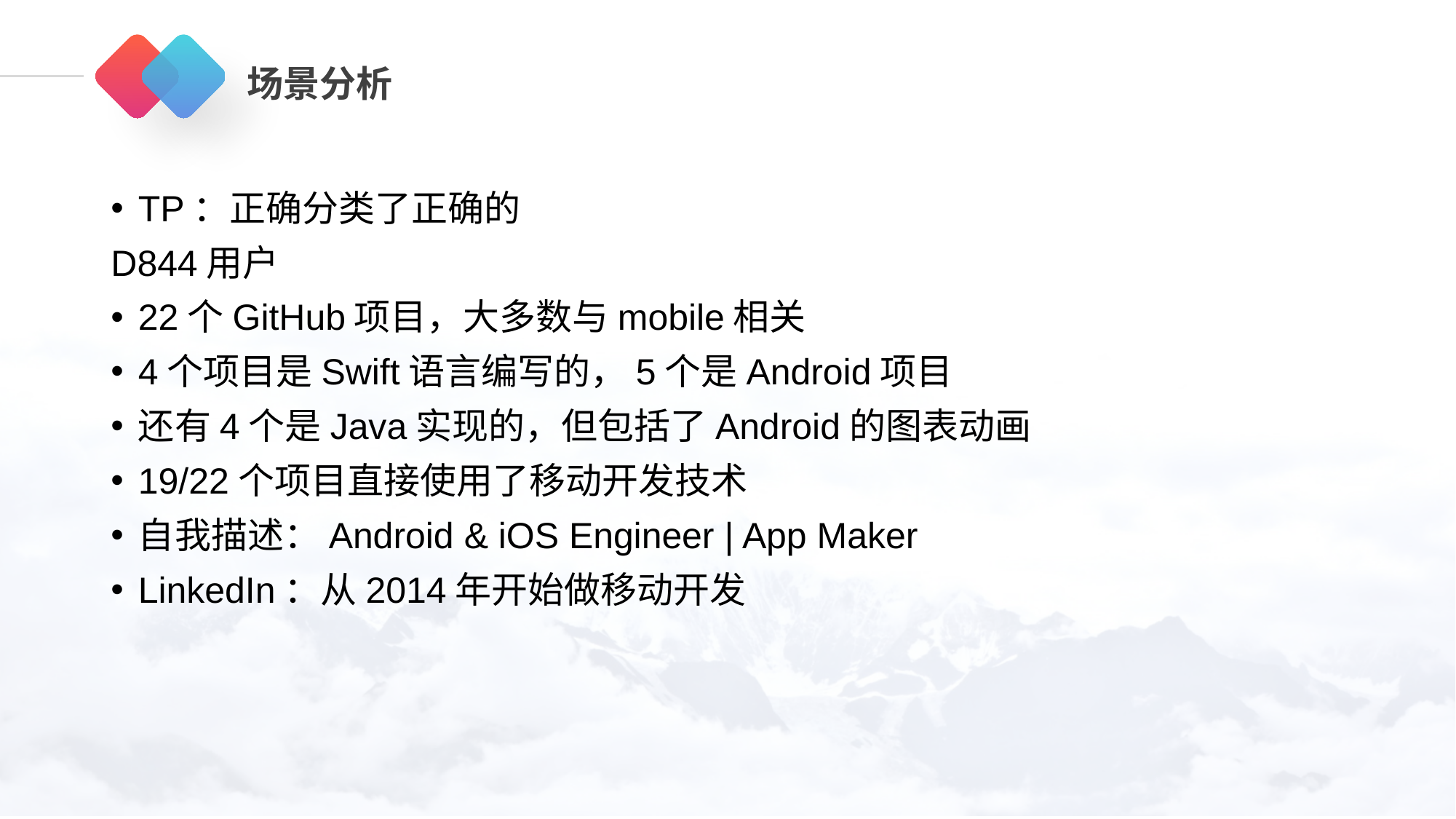

# 场景分析
TP：正确分类了正确的
D844用户
22个GitHub项目，大多数与mobile相关
4个项目是Swift语言编写的，5个是Android项目
还有4个是Java实现的，但包括了Android的图表动画
19/22个项目直接使用了移动开发技术
自我描述：Android & iOS Engineer | App Maker
LinkedIn：从2014年开始做移动开发